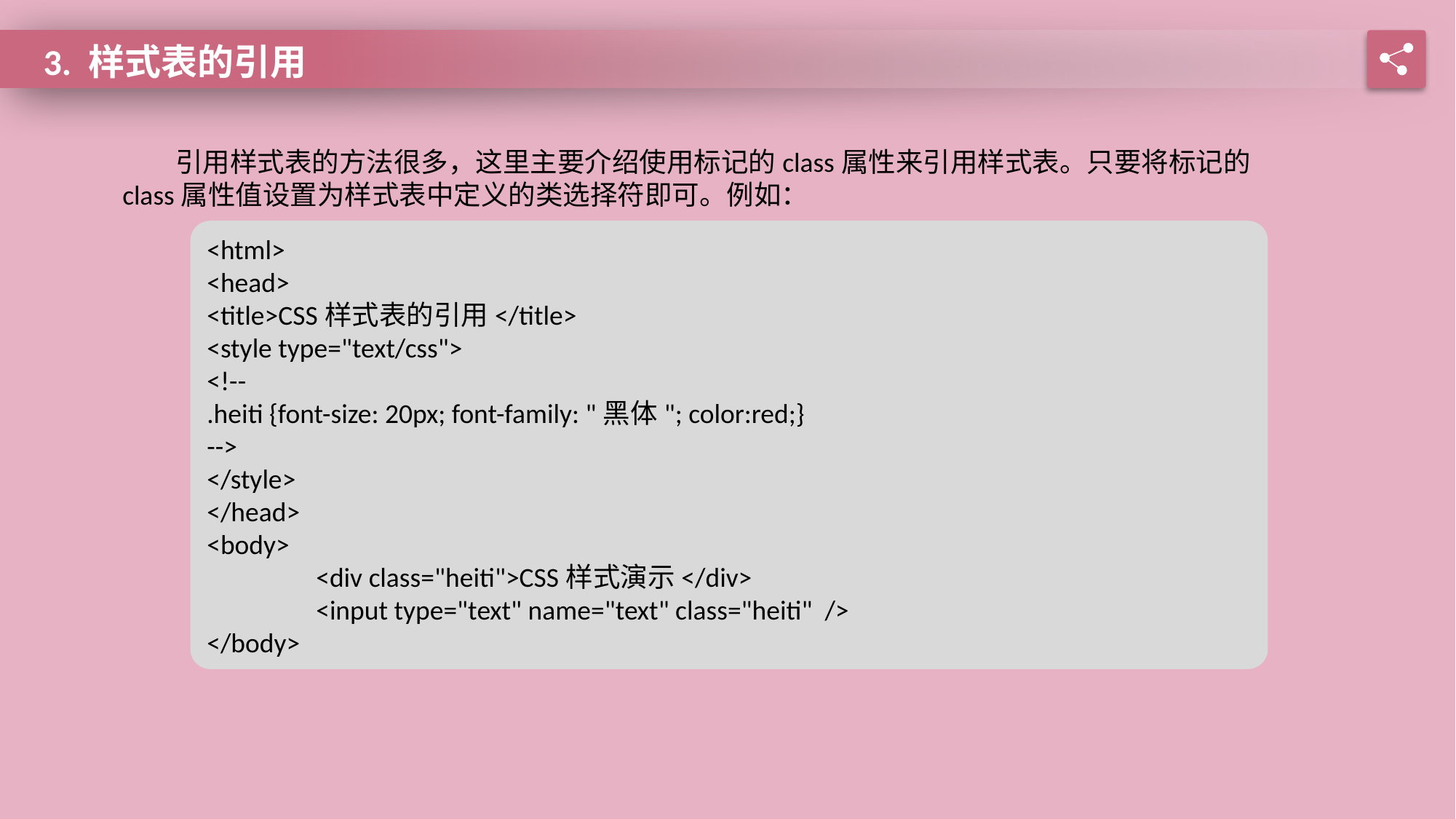

3. 样式表的引用
引用样式表的方法很多，这里主要介绍使用标记的class属性来引用样式表。只要将标记的class属性值设置为样式表中定义的类选择符即可。例如：
<html>
<head>
<title>CSS样式表的引用</title>
<style type="text/css">
<!--
.heiti {font-size: 20px; font-family: "黑体"; color:red;}
-->
</style>
</head>
<body>
	<div class="heiti">CSS样式演示</div>
	<input type="text" name="text" class="heiti"  />
</body>